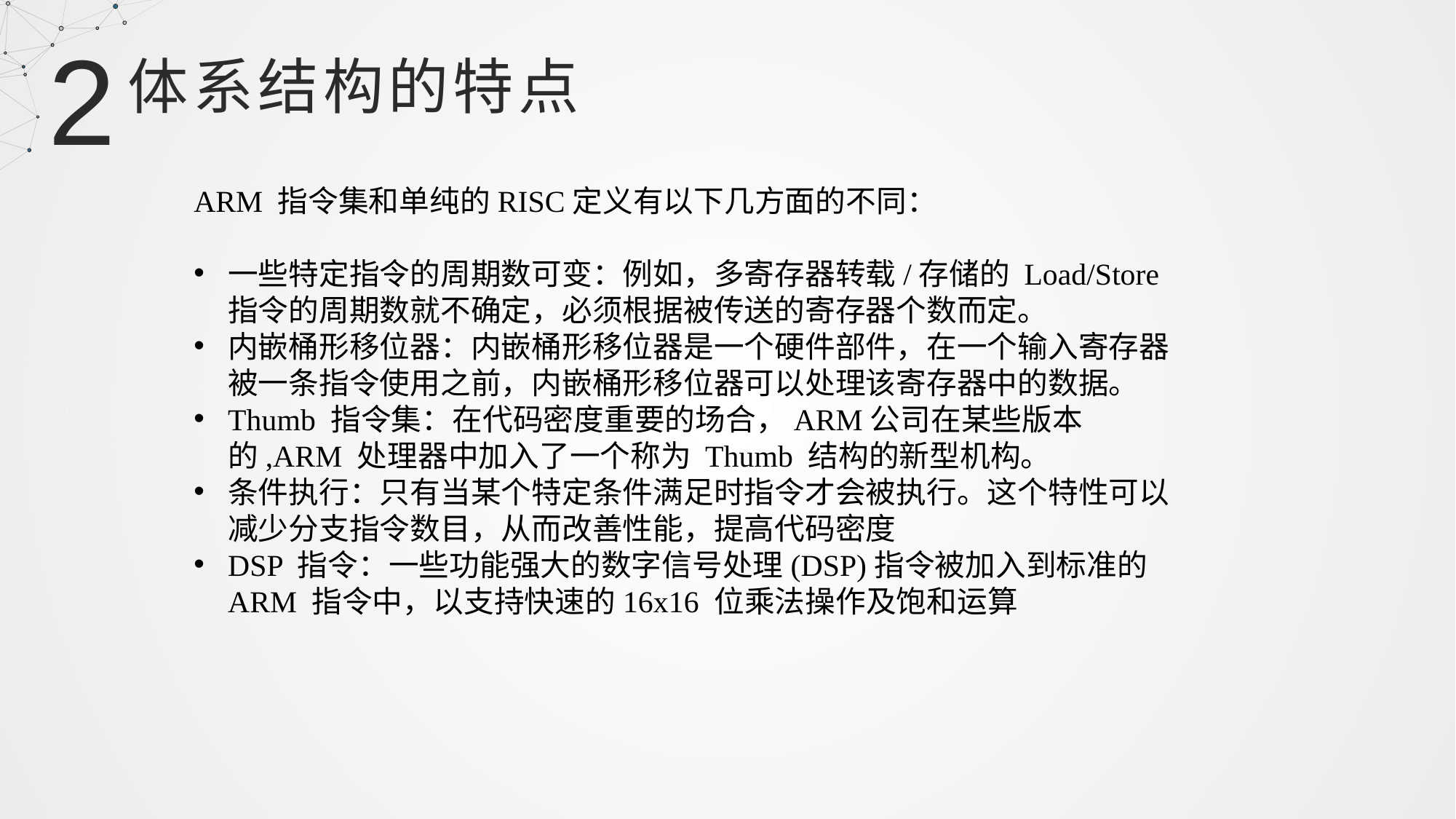

2
体系结构的特点
ARM 指令集和单纯的RISC定义有以下几方面的不同：

一些特定指令的周期数可变：例如，多寄存器转载/存储的 Load/Store 指令的周期数就不确定，必须根据被传送的寄存器个数而定。
内嵌桶形移位器：内嵌桶形移位器是一个硬件部件，在一个输入寄存器被一条指令使用之前，内嵌桶形移位器可以处理该寄存器中的数据。
Thumb 指令集：在代码密度重要的场合，ARM公司在某些版本的,ARM 处理器中加入了一个称为 Thumb 结构的新型机构。
条件执行：只有当某个特定条件满足时指令才会被执行。这个特性可以减少分支指令数目，从而改善性能，提高代码密度
DSP 指令：一些功能强大的数字信号处理(DSP)指令被加入到标准的ARM 指令中，以支持快速的16x16 位乘法操作及饱和运算